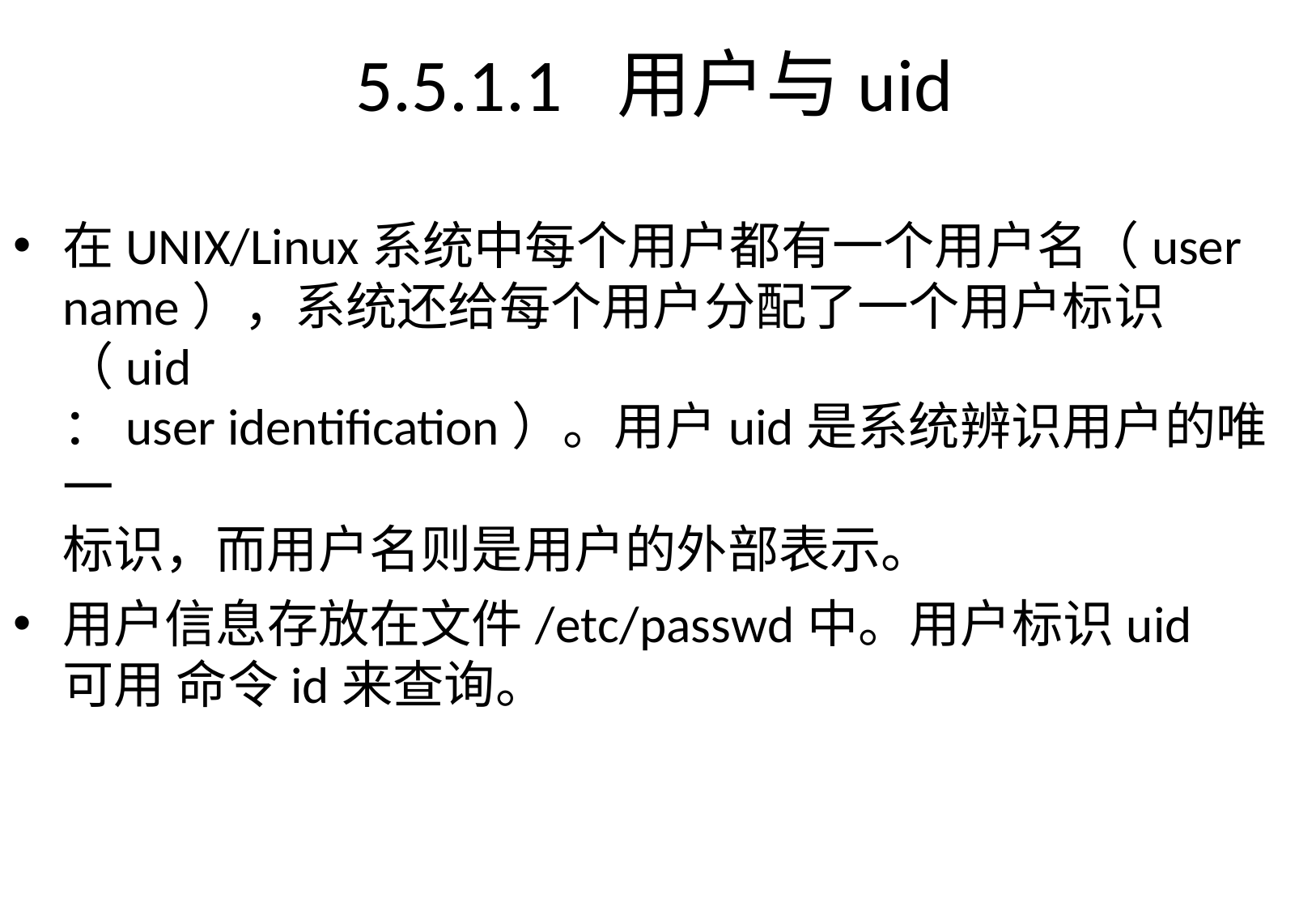

# 5.5.1.1	用户与uid
在UNIX/Linux系统中每个用户都有一个用户名（user  name），系统还给每个用户分配了一个用户标识（uid
：user identification）。用户uid是系统辨识用户的唯一
标识，而用户名则是用户的外部表示。
用户信息存放在文件/etc/passwd中。用户标识uid可用 命令id来查询。